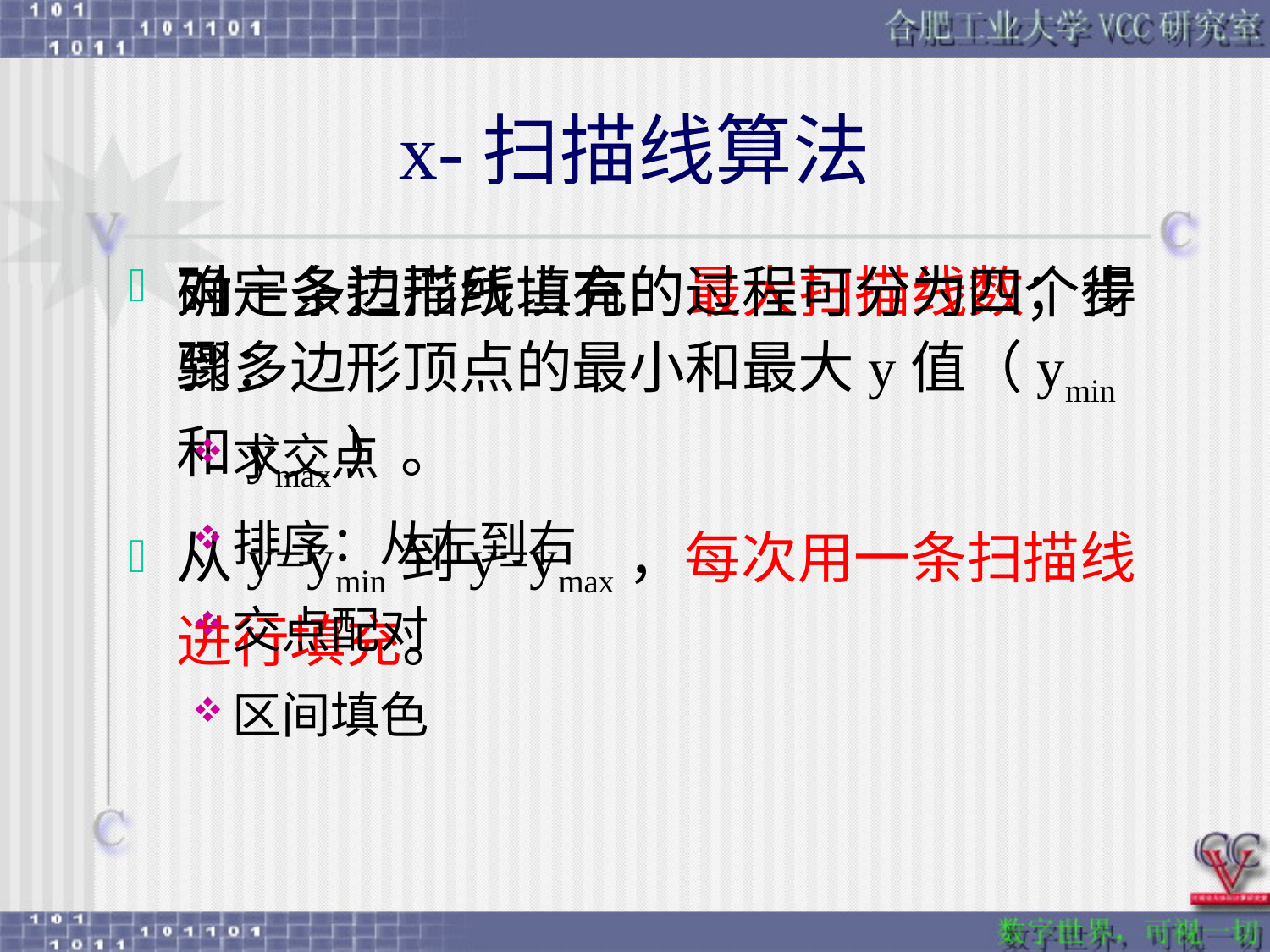

# x-扫描线算法
确定多边形所占有的最大扫描线数；得到多边形顶点的最小和最大y值（ymin和ymax）。
从y=ymin到y=ymax，每次用一条扫描线进行填充。
对一条扫描线填充的过程可分为四个步骤：
求交点
排序：从左到右
交点配对
区间填色